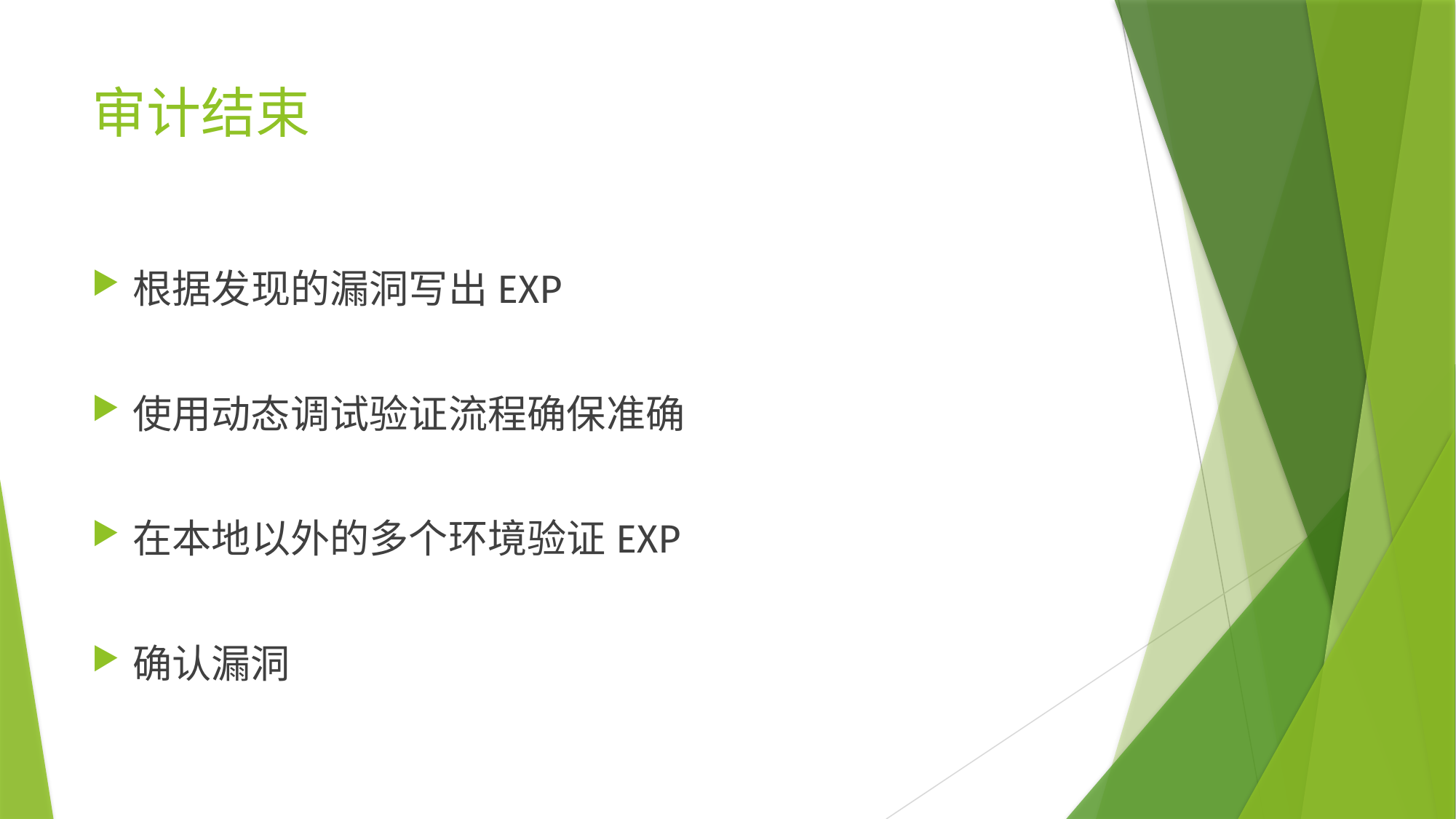

# 审计结束
根据发现的漏洞写出EXP

使用动态调试验证流程确保准确

在本地以外的多个环境验证EXP

确认漏洞